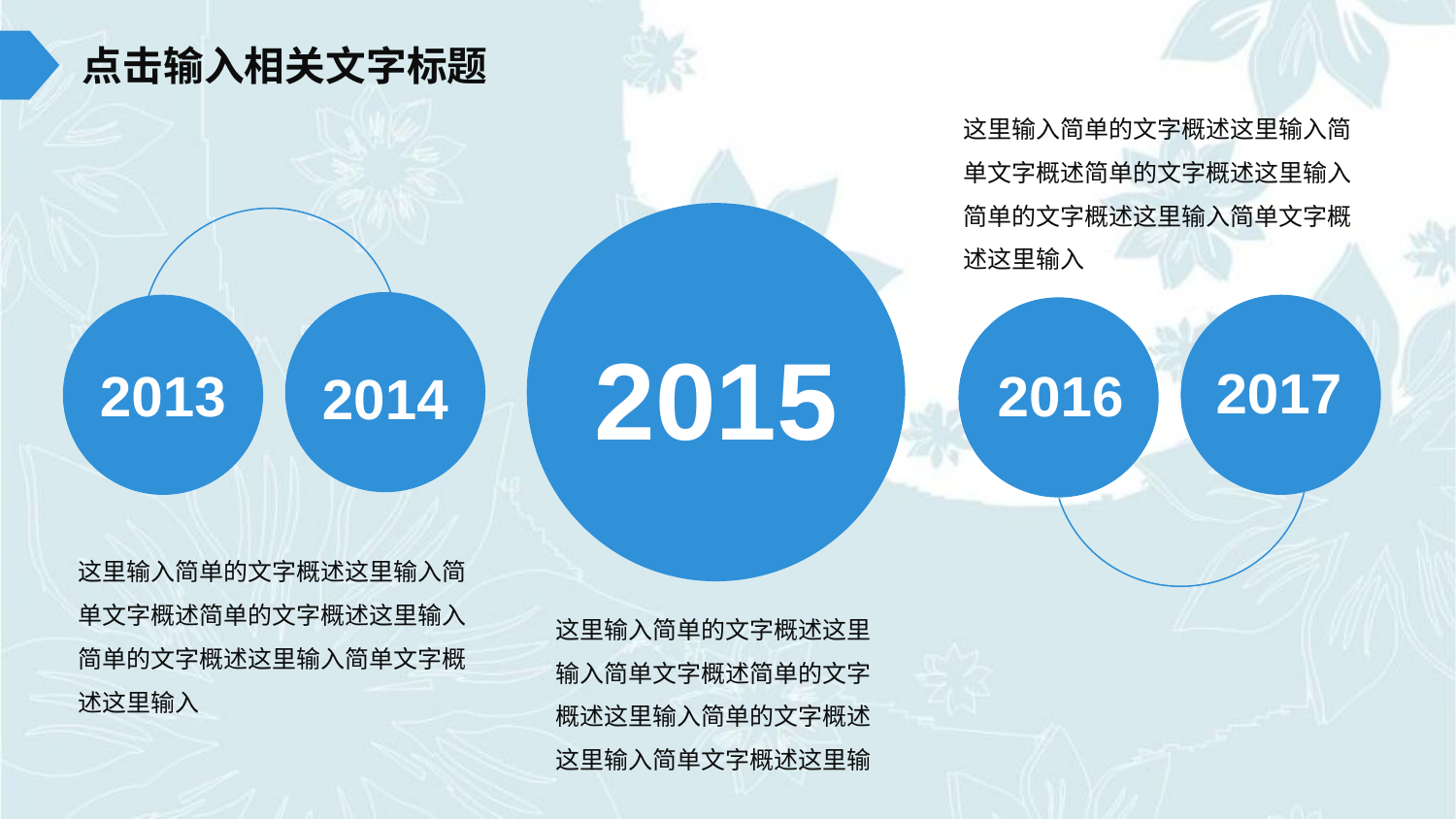

点击输入相关文字标题
这里输入简单的文字概述这里输入简单文字概述简单的文字概述这里输入简单的文字概述这里输入简单文字概述这里输入

2015

2017
2013
2016
2014
这里输入简单的文字概述这里输入简单文字概述简单的文字概述这里输入简单的文字概述这里输入简单文字概述这里输入
这里输入简单的文字概述这里输入简单文字概述简单的文字概述这里输入简单的文字概述这里输入简单文字概述这里输